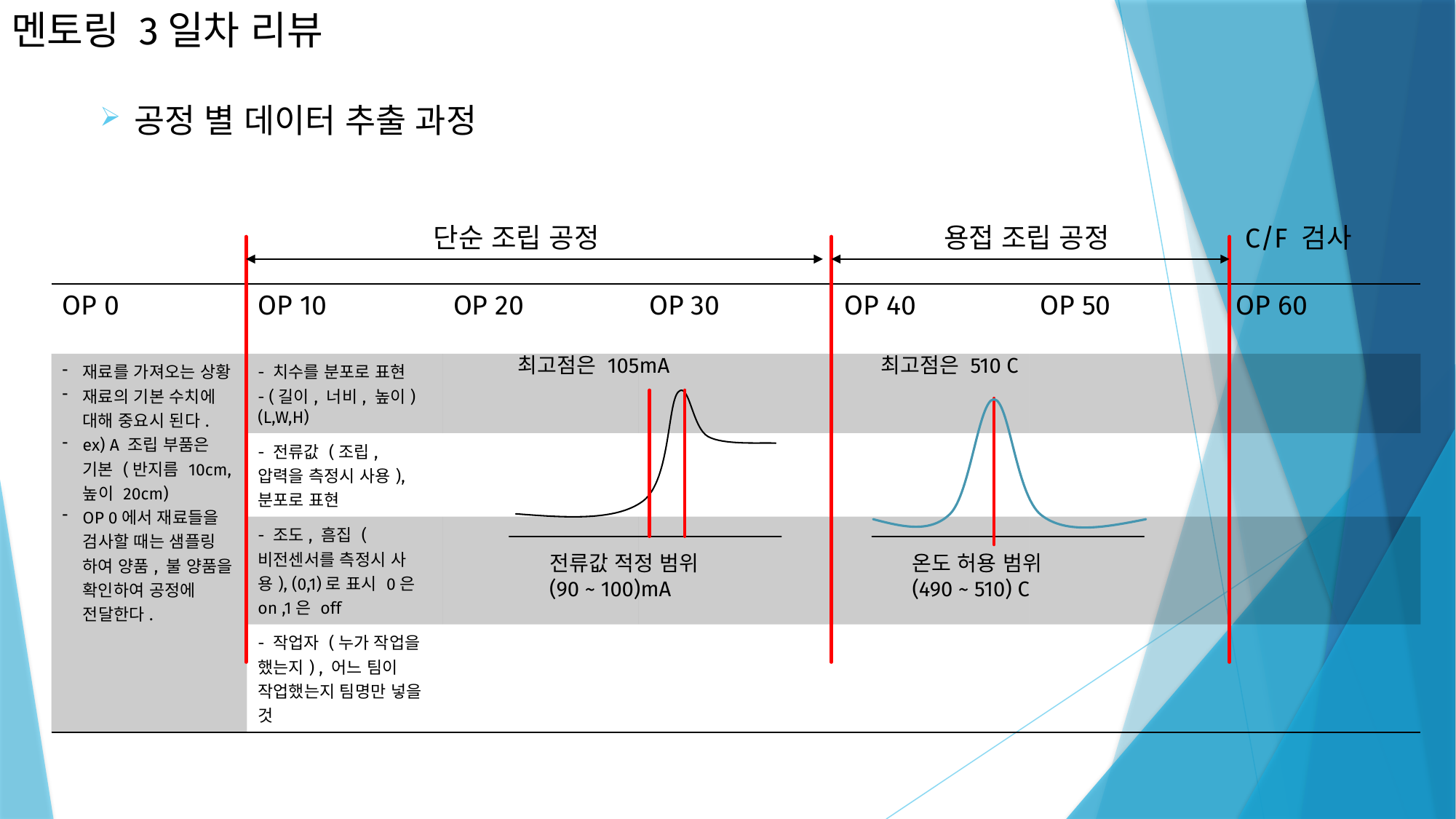

# 멘토링 3일차 리뷰
공정 별 데이터 추출 과정

단순 조립 공정
용접 조립 공정
C/F 검사
| OP 0 | OP 10 | OP 20 | OP 30 | OP 40 | OP 50 | OP 60 |
| --- | --- | --- | --- | --- | --- | --- |
| 재료를 가져오는 상황 재료의 기본 수치에 대해 중요시 된다. ex) A 조립 부품은 기본 (반지름 10cm, 높이 20cm) OP 0에서 재료들을 검사할 때는 샘플링 하여 양품, 불 양품을 확인하여 공정에 전달한다. | - 치수를 분포로 표현 - (길이, 너비, 높이) (L,W,H) |  |  |  |  |  |
|  | - 전류값 (조립, 압력을 측정시 사용), 분포로 표현 |  |  |  |  |  |
|  | - 조도, 흠집 (비전센서를 측정시 사용), (0,1)로 표시 0은 on ,1은 off |  |  |  |  |  |
|  | - 작업자 (누가 작업을 했는지) , 어느 팀이 작업했는지 팀명만 넣을 것 |  |  |  |  |  |
최고점은 105mA
최고점은 510 C

전류값 적정 범위
(90 ~ 100)mA
온도 허용 범위
(490 ~ 510) C